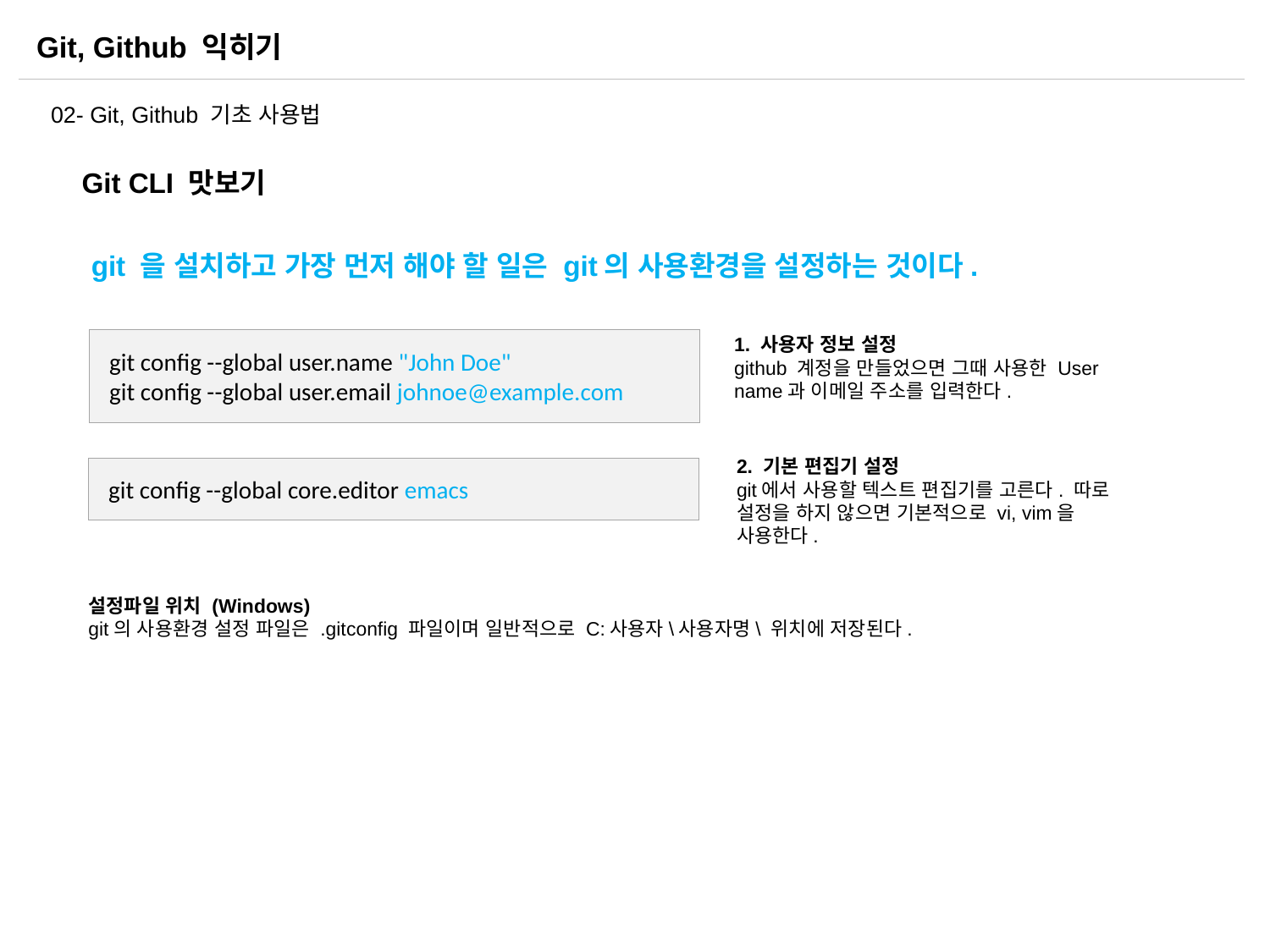

02- Git, Github 기초 사용법
Git CLI 맛보기
git 을 설치하고 가장 먼저 해야 할 일은 git의 사용환경을 설정하는 것이다.
1. 사용자 정보 설정
github 계정을 만들었으면 그때 사용한 User name과 이메일 주소를 입력한다.
git config --global user.name "John Doe"
git config --global user.email johnoe@example.com
2. 기본 편집기 설정
git에서 사용할 텍스트 편집기를 고른다. 따로 설정을 하지 않으면 기본적으로 vi, vim을 사용한다.
git config --global core.editor emacs
설정파일 위치 (Windows)
git의 사용환경 설정 파일은 .gitconfig 파일이며 일반적으로 C:사용자\사용자명\ 위치에 저장된다.